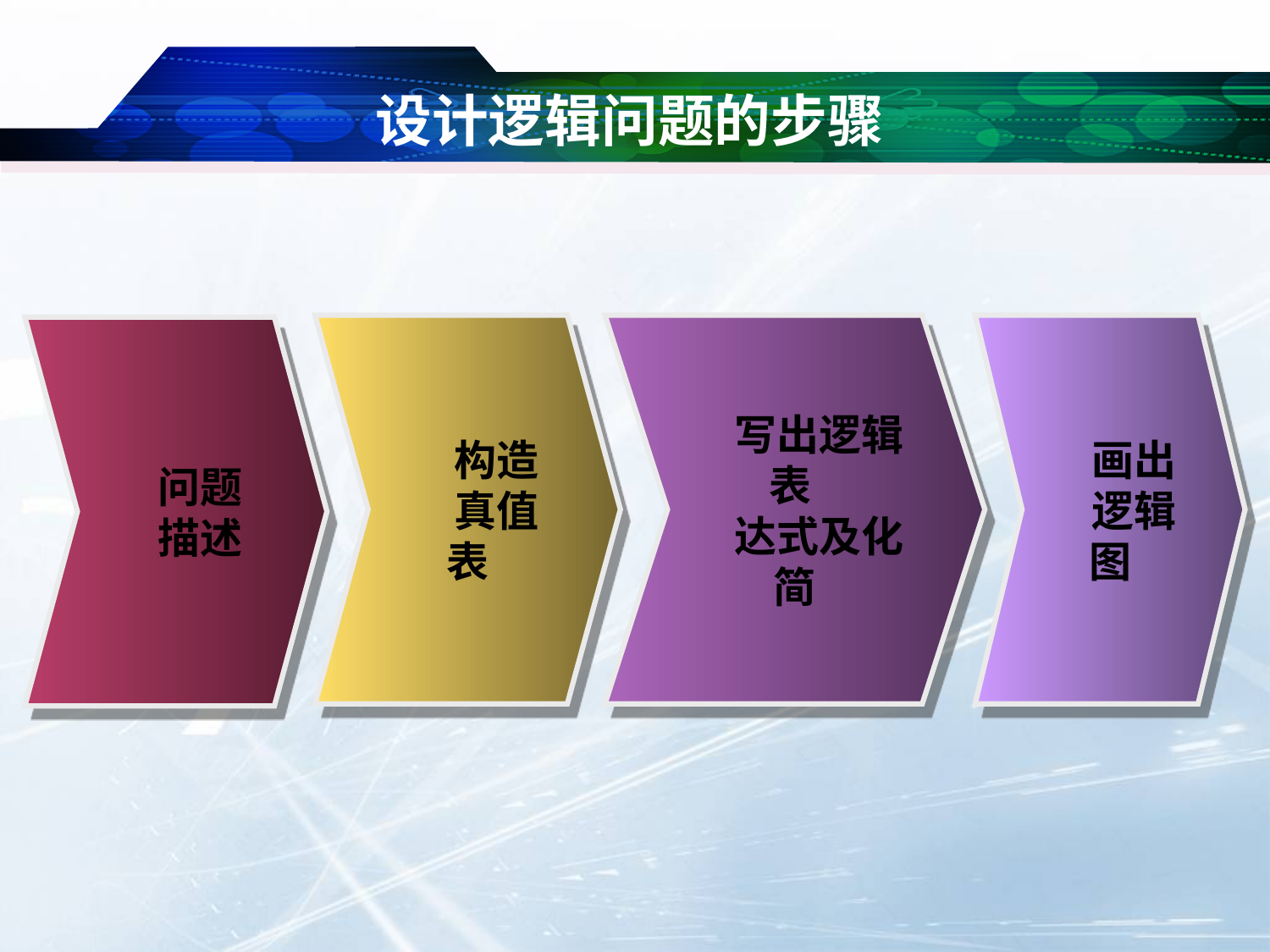

# 设计逻辑问题的步骤

     构造
     真值表

    写出逻辑表
    达式及化简

    画出
    逻辑图

    问题
    描述